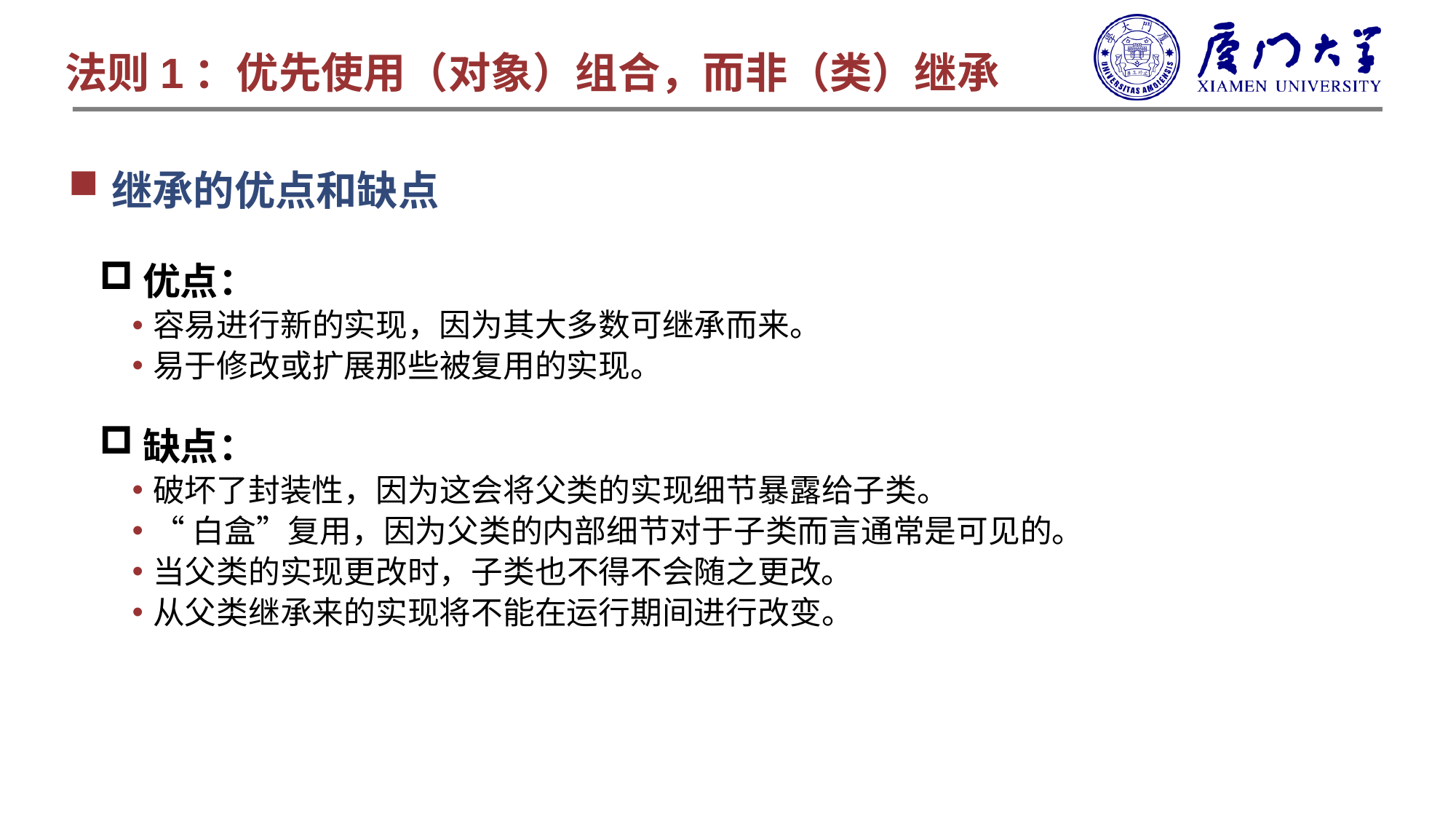

法则1：优先使用（对象）组合，而非（类）继承
继承的优点和缺点
优点：
容易进行新的实现，因为其大多数可继承而来。
易于修改或扩展那些被复用的实现。
缺点：
破坏了封装性，因为这会将父类的实现细节暴露给子类。
“白盒”复用，因为父类的内部细节对于子类而言通常是可见的。
当父类的实现更改时，子类也不得不会随之更改。
从父类继承来的实现将不能在运行期间进行改变。